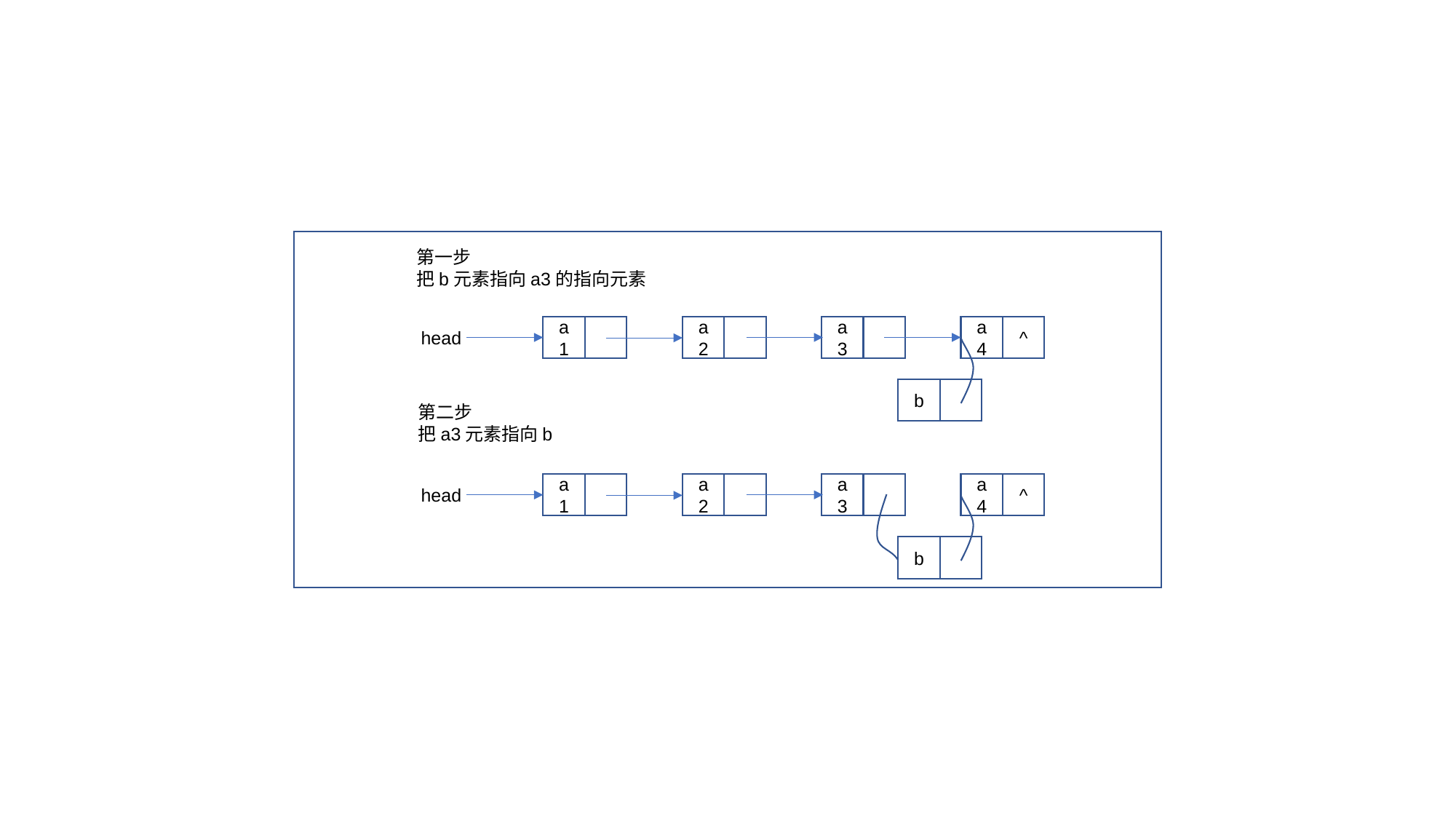

第一步
把b元素指向a3的指向元素
a1

a2

a3

a4
^
head

b

第二步
把a3元素指向b
a1

a2

a3

a4
^
head

b